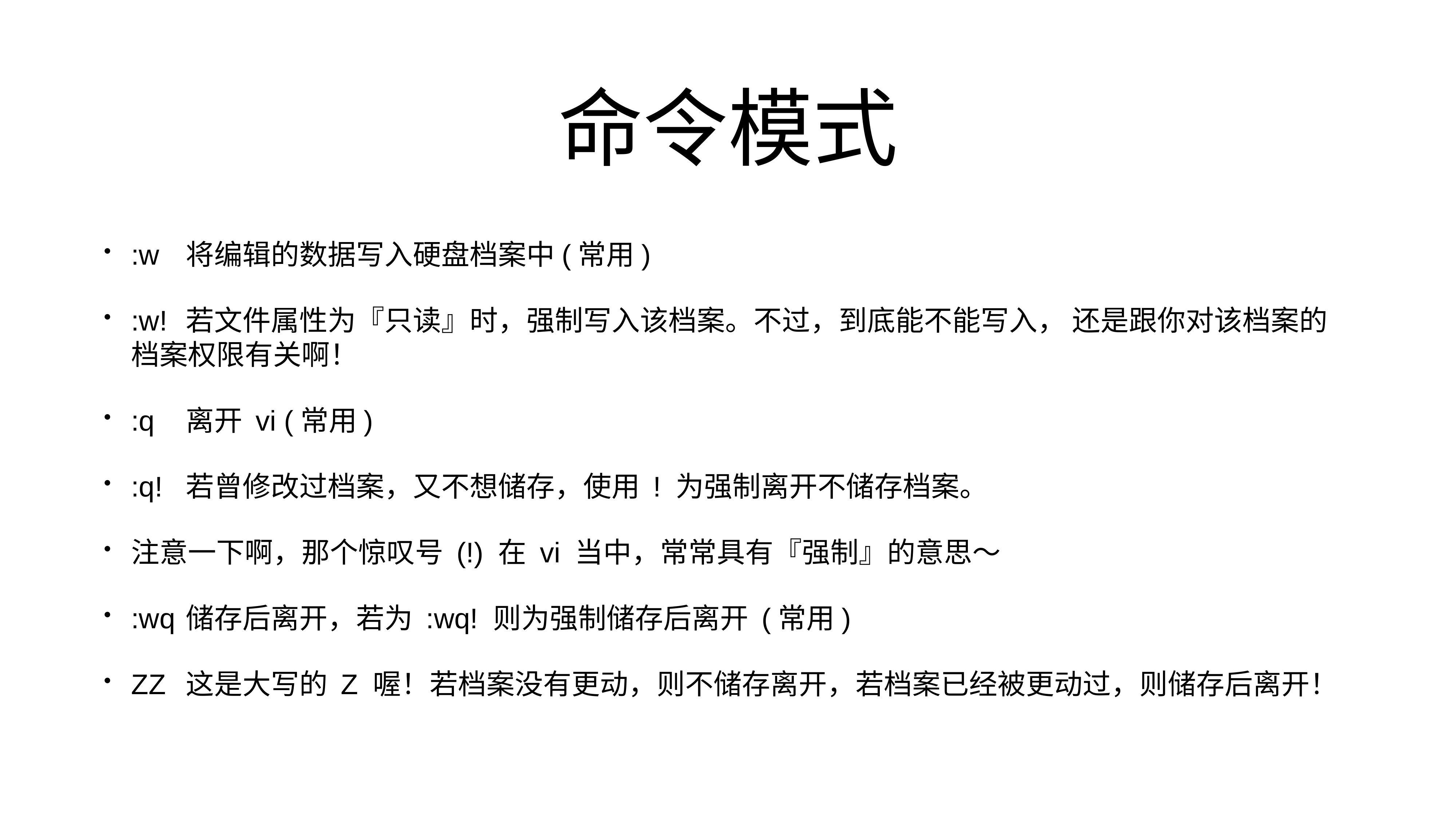

# 命令模式
:w	将编辑的数据写入硬盘档案中(常用)
:w!	若文件属性为『只读』时，强制写入该档案。不过，到底能不能写入， 还是跟你对该档案的档案权限有关啊！
:q	离开 vi (常用)
:q!	若曾修改过档案，又不想储存，使用 ! 为强制离开不储存档案。
注意一下啊，那个惊叹号 (!) 在 vi 当中，常常具有『强制』的意思～
:wq	储存后离开，若为 :wq! 则为强制储存后离开 (常用)
ZZ	这是大写的 Z 喔！若档案没有更动，则不储存离开，若档案已经被更动过，则储存后离开！